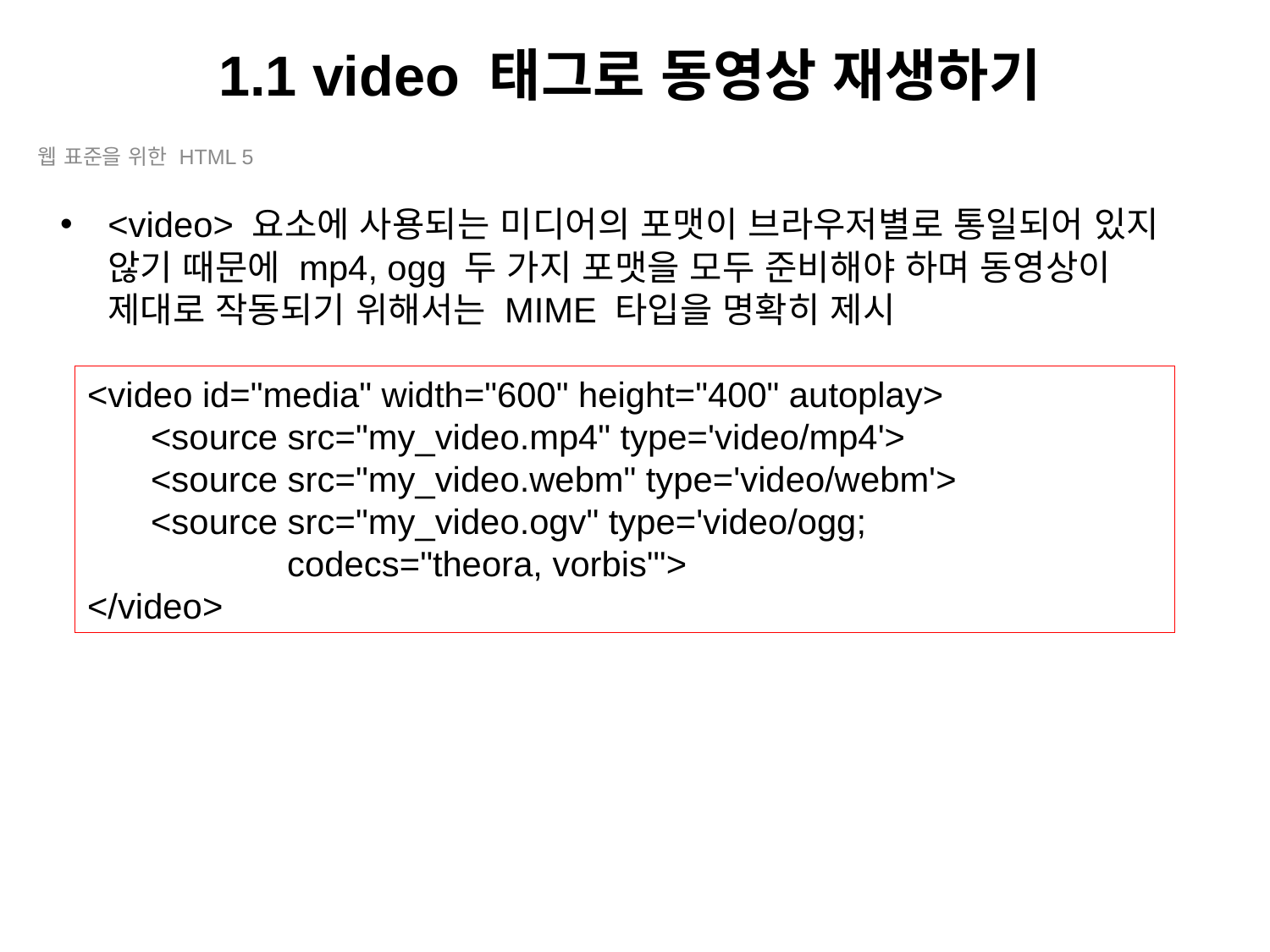

# 1.1 video 태그로 동영상 재생하기
웹 표준을 위한 HTML 5
<video> 요소에 사용되는 미디어의 포맷이 브라우저별로 통일되어 있지 않기 때문에 mp4, ogg 두 가지 포맷을 모두 준비해야 하며 동영상이 제대로 작동되기 위해서는 MIME 타입을 명확히 제시
<video id="media" width="600" height="400" autoplay>
<source src="my_video.mp4" type='video/mp4'>
<source src="my_video.webm" type='video/webm'>
<source src="my_video.ogv" type='video/ogg;
              codecs="theora, vorbis"'>
</video>